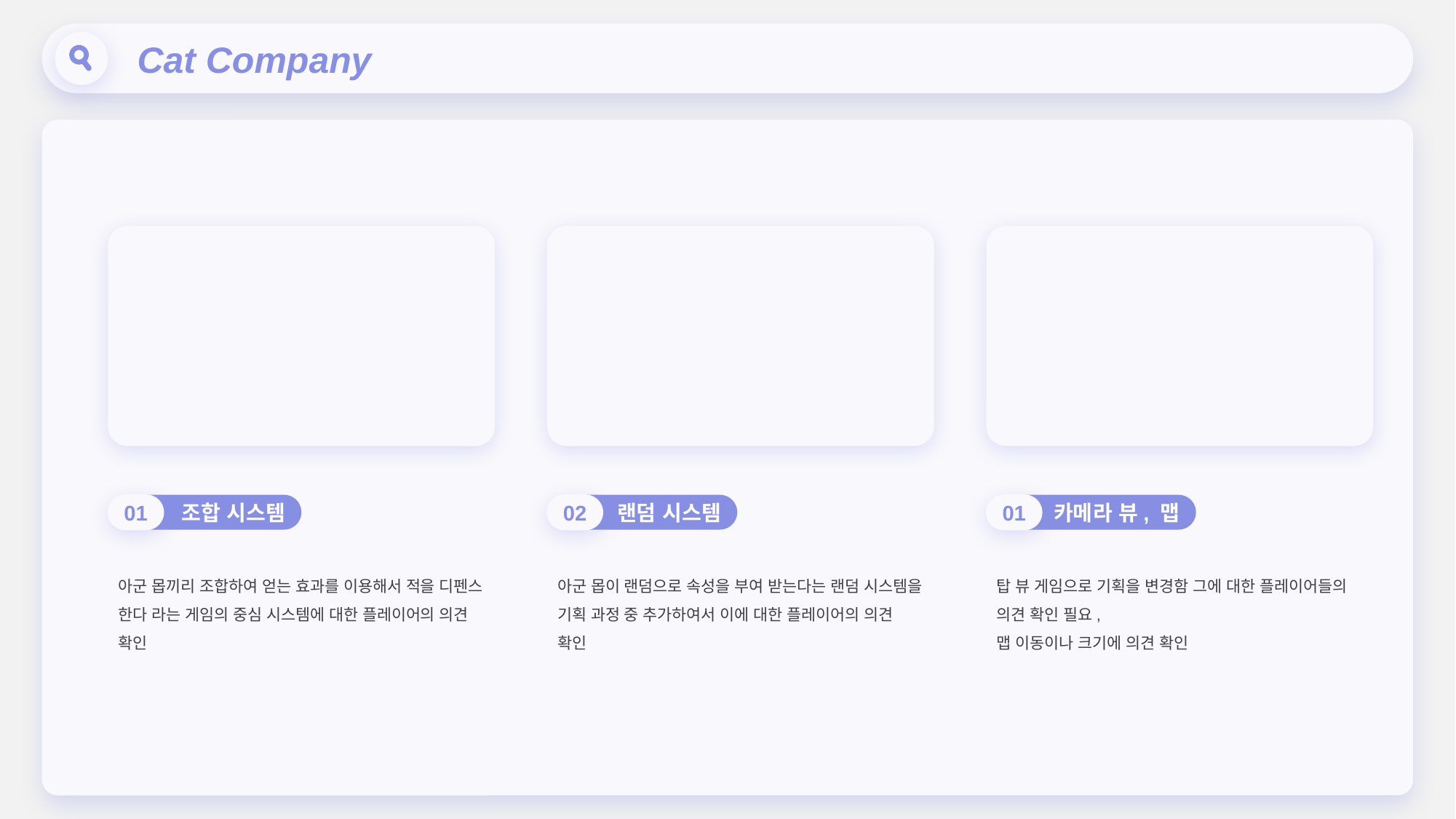

Cat Company

01
02
01
조합 시스템
랜덤 시스템
카메라 뷰, 맵
아군 몹끼리 조합하여 얻는 효과를 이용해서 적을 디펜스 한다 라는 게임의 중심 시스템에 대한 플레이어의 의견 확인
아군 몹이 랜덤으로 속성을 부여 받는다는 랜덤 시스템을 기획 과정 중 추가하여서 이에 대한 플레이어의 의견 확인
탑 뷰 게임으로 기획을 변경함 그에 대한 플레이어들의 의견 확인 필요,
맵 이동이나 크기에 의견 확인